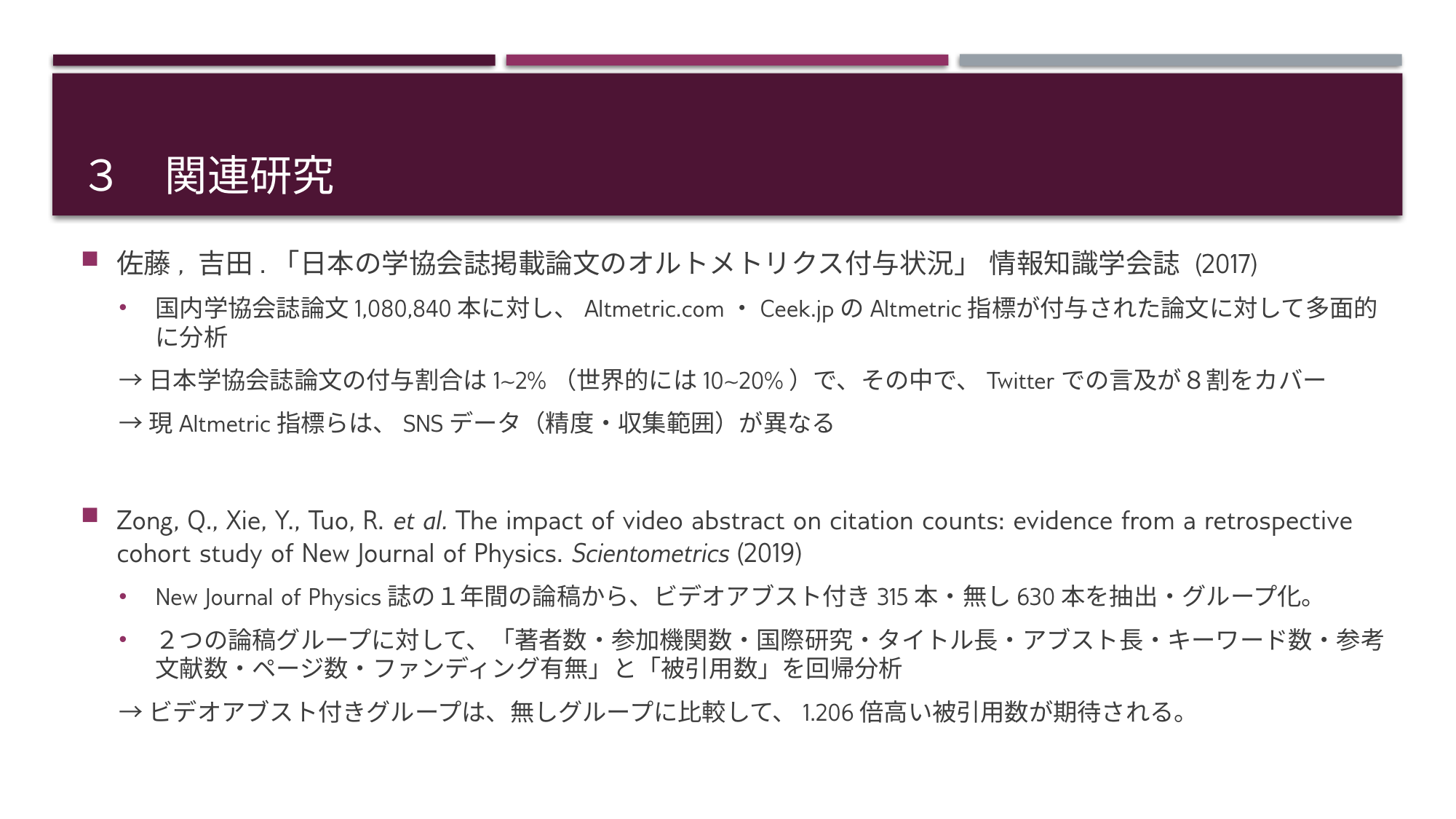

# ３　関連研究
佐藤, 吉田.「日本の学協会誌掲載論文のオルトメトリクス付与状況」 情報知識学会誌 (2017)
国内学協会誌論文1,080,840本に対し、Altmetric.com・Ceek.jpのAltmetric指標が付与された論文に対して多面的に分析
→日本学協会誌論文の付与割合は1~2%（世界的には10~20%）で、その中で、Twitterでの言及が８割をカバー
→現Altmetric指標らは、SNSデータ（精度・収集範囲）が異なる

Zong, Q., Xie, Y., Tuo, R. et al. The impact of video abstract on citation counts: evidence from a retrospective cohort study of New Journal of Physics. Scientometrics (2019)
New Journal of Physics誌の１年間の論稿から、ビデオアブスト付き315本・無し630本を抽出・グループ化。
２つの論稿グループに対して、「著者数・参加機関数・国際研究・タイトル長・アブスト長・キーワード数・参考文献数・ページ数・ファンディング有無」と「被引用数」を回帰分析
→ビデオアブスト付きグループは、無しグループに比較して、1.206倍高い被引用数が期待される。